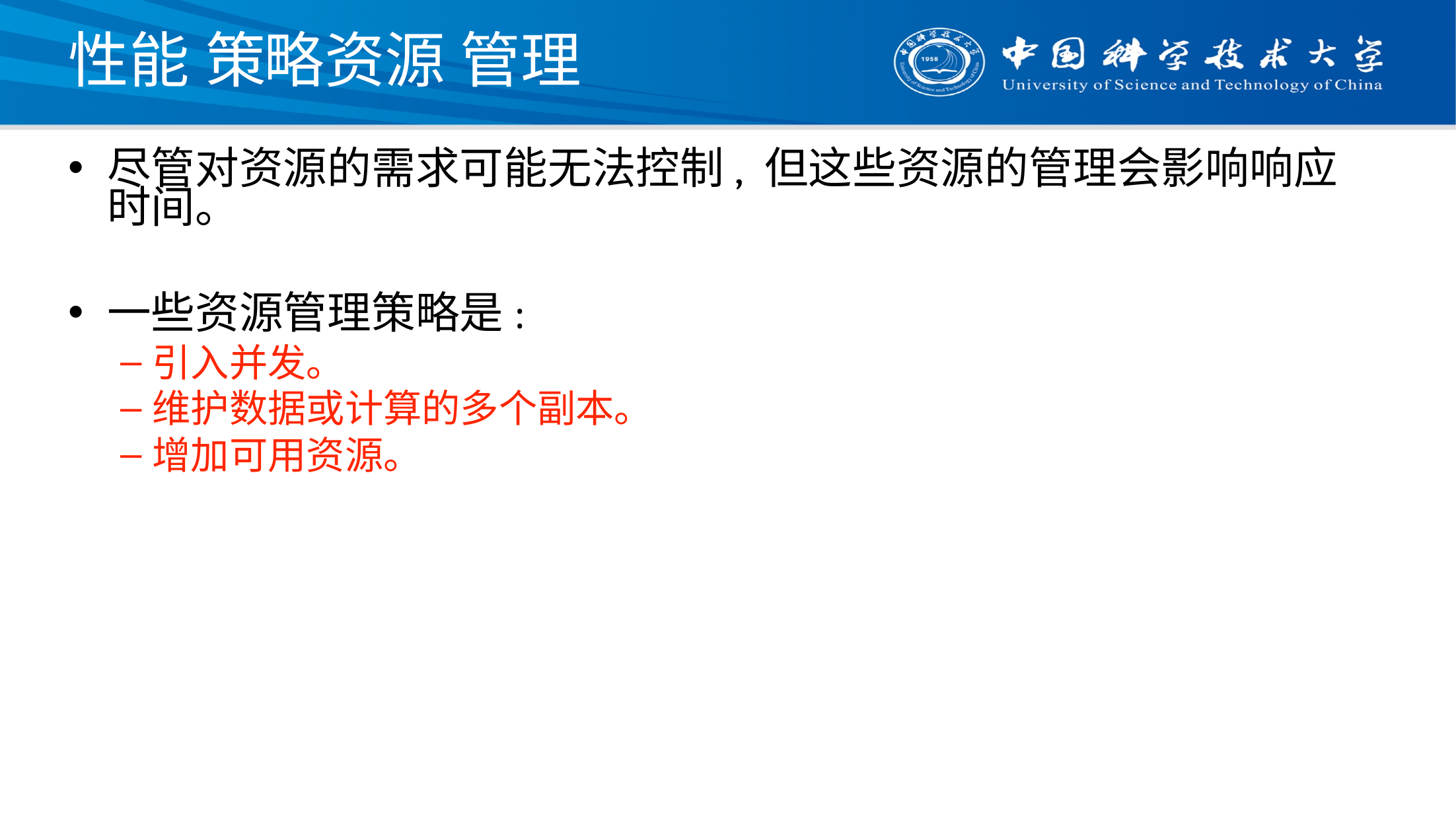

# 性能 策略资源 管理
尽管对资源的需求可能无法控制, 但这些资源的管理会影响响应时间。

一些资源管理策略是:
引入并发。
维护数据或计算的多个副本。
增加可用资源。